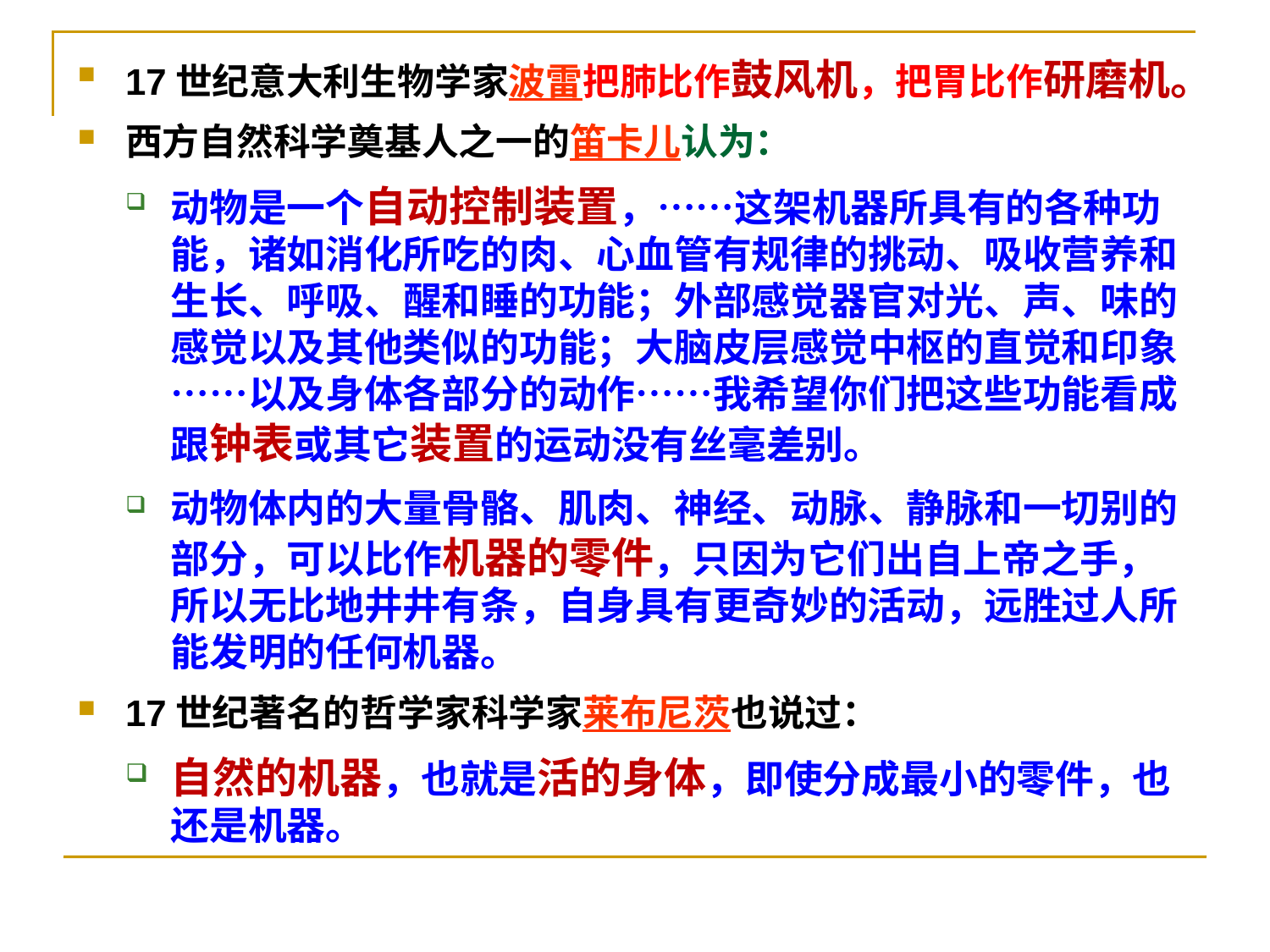

17世纪意大利生物学家波雷把肺比作鼓风机，把胃比作研磨机。
西方自然科学奠基人之一的笛卡儿认为：
动物是一个自动控制装置，……这架机器所具有的各种功能，诸如消化所吃的肉、心血管有规律的挑动、吸收营养和生长、呼吸、醒和睡的功能；外部感觉器官对光、声、味的感觉以及其他类似的功能；大脑皮层感觉中枢的直觉和印象……以及身体各部分的动作……我希望你们把这些功能看成跟钟表或其它装置的运动没有丝毫差别。
动物体内的大量骨骼、肌肉、神经、动脉、静脉和一切别的部分，可以比作机器的零件，只因为它们出自上帝之手，所以无比地井井有条，自身具有更奇妙的活动，远胜过人所能发明的任何机器。
17世纪著名的哲学家科学家莱布尼茨也说过：
自然的机器，也就是活的身体，即使分成最小的零件，也还是机器。

22